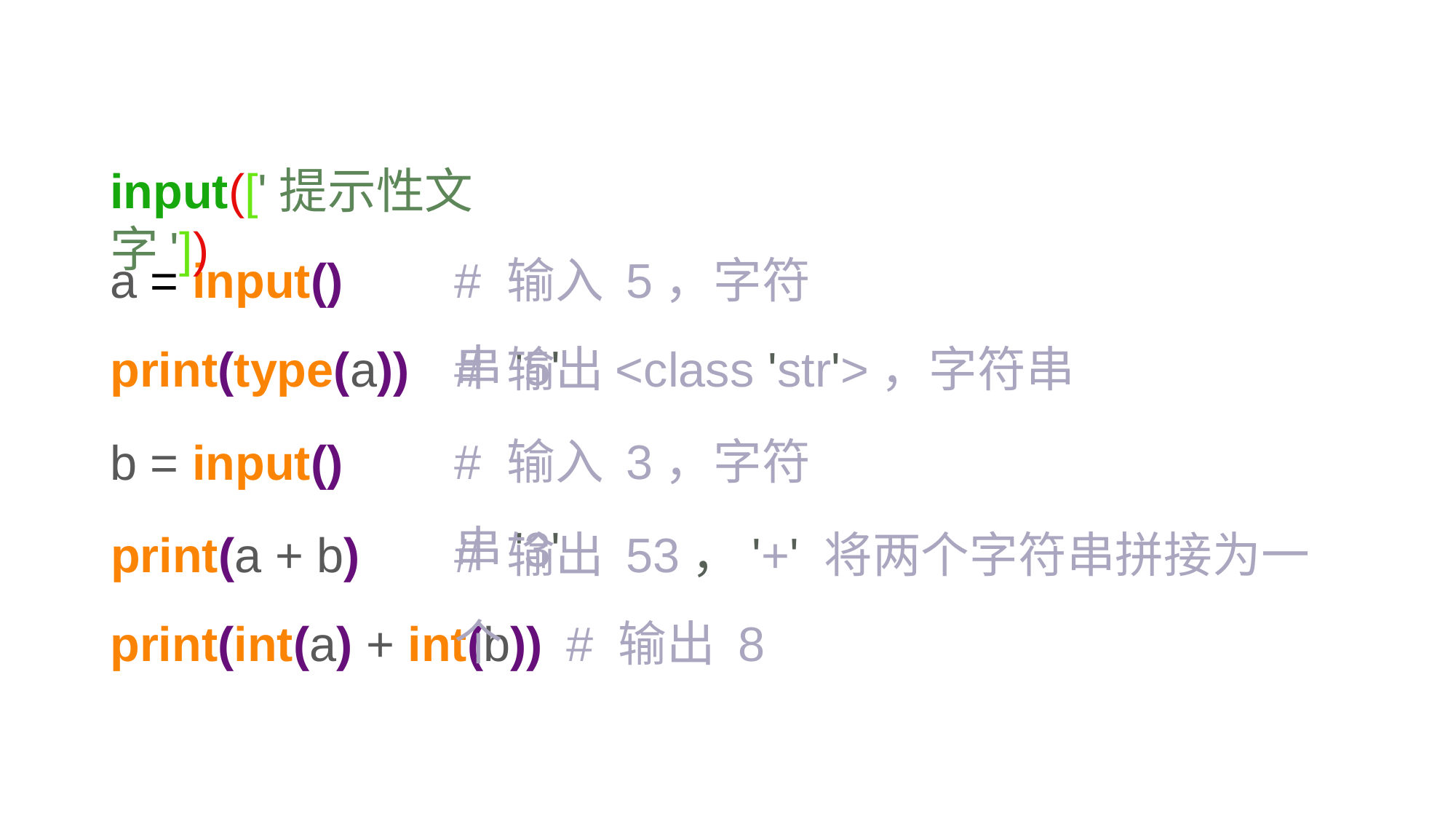

input(['提示性文字'])
a = input()
# 输入 5，字符串'5'
print(type(a))
# 输出<class 'str'>，字符串
b = input()
# 输入 3，字符串'3'
print(a + b)
# 输出 53，'+' 将两个字符串拼接为一个
print(int(a) + int(b))
# 输出 8